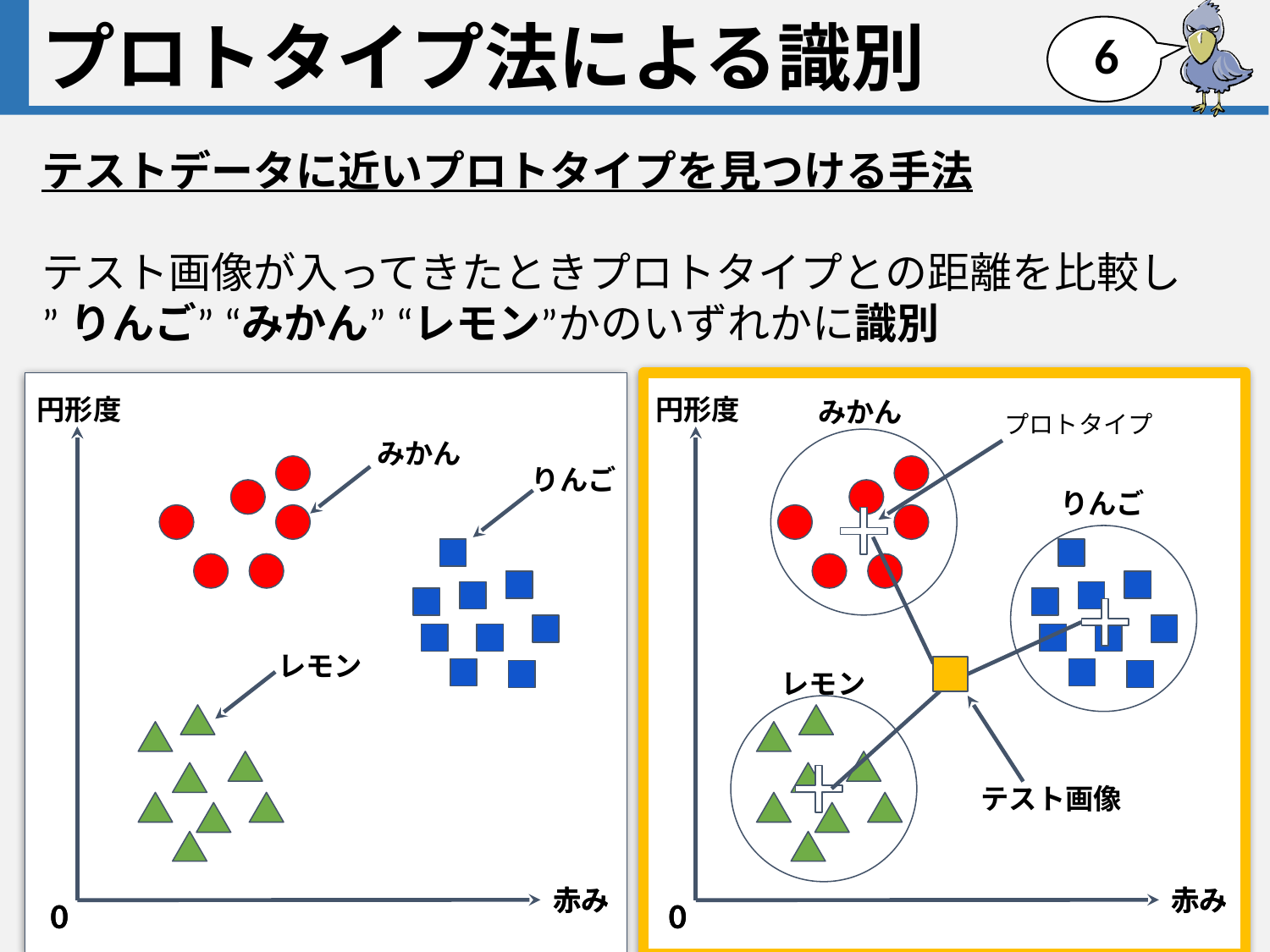

# プロトタイプ法による識別
6
テストデータに近いプロトタイプを見つける手法

テスト画像が入ってきたときプロトタイプとの距離を比較し
”りんご” “みかん” “レモン”かのいずれかに識別

円形度
円形度
みかん
プロトタイプ
みかん

りんご

りんご

レモン
レモン

テスト画像

赤み
赤み
赤み
赤み
0
0
0
0